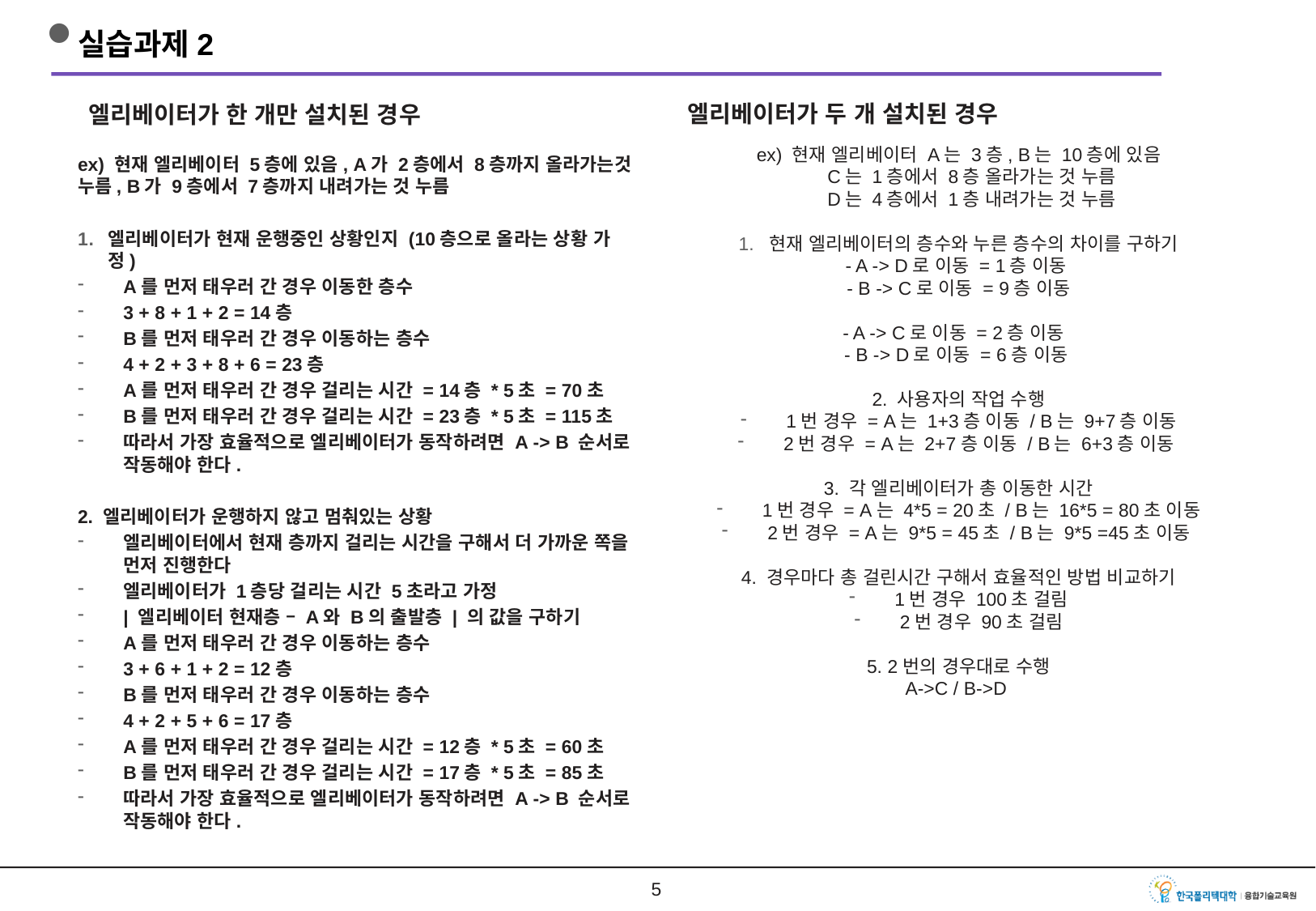

# 실습과제2
엘리베이터가 한 개만 설치된 경우
엘리베이터가 두 개 설치된 경우
ex) 현재 엘리베이터 A는 3층, B는 10층에 있음
     C는 1층에서 8층 올라가는 것 누름
     D는 4층에서 1층 내려가는 것 누름

현재 엘리베이터의 층수와 누른 층수의 차이를 구하기
- A -> D로 이동 = 1층 이동
- B -> C로 이동 = 9층 이동

- A -> C로 이동 = 2층 이동
- B -> D로 이동 = 6층 이동

2. 사용자의 작업 수행
1번 경우 = A는 1+3층 이동 / B는 9+7층 이동
2번 경우 = A는 2+7층 이동 / B는 6+3층 이동

3. 각 엘리베이터가 총 이동한 시간
1번 경우 = A는 4*5 = 20초 / B는 16*5 = 80초 이동
2번 경우 = A는 9*5 = 45초 / B는 9*5 =45초 이동

4. 경우마다 총 걸린시간 구해서 효율적인 방법 비교하기
1번 경우 100초 걸림
2번 경우 90초 걸림

5. 2번의 경우대로 수행
A->C / B->D

ex) 현재 엘리베이터 5층에 있음, A가 2층에서 8층까지 올라가는것 누름, B가 9층에서 7층까지 내려가는 것 누름

엘리베이터가 현재 운행중인 상황인지 (10층으로 올라는 상황 가정)
A를 먼저 태우러 간 경우 이동한 층수
3 + 8 + 1 + 2 = 14층
B를 먼저 태우러 간 경우 이동하는 층수
4 + 2 + 3 + 8 + 6 = 23층
A를 먼저 태우러 간 경우 걸리는 시간 = 14층 * 5초 = 70초
B를 먼저 태우러 간 경우 걸리는 시간 = 23층 * 5초 = 115초
따라서 가장 효율적으로 엘리베이터가 동작하려면 A -> B 순서로 작동해야 한다.

2. 엘리베이터가 운행하지 않고 멈춰있는 상황
엘리베이터에서 현재 층까지 걸리는 시간을 구해서 더 가까운 쪽을 먼저 진행한다
엘리베이터가 1층당 걸리는 시간 5초라고 가정
| 엘리베이터 현재층 – A와 B의 출발층 | 의 값을 구하기
A를 먼저 태우러 간 경우 이동하는 층수
3 + 6 + 1 + 2 = 12층
B를 먼저 태우러 간 경우 이동하는 층수
4 + 2 + 5 + 6 = 17층
A를 먼저 태우러 간 경우 걸리는 시간 = 12층 * 5초 = 60초
B를 먼저 태우러 간 경우 걸리는 시간 = 17층 * 5초 = 85초
따라서 가장 효율적으로 엘리베이터가 동작하려면 A -> B 순서로 작동해야 한다.

5